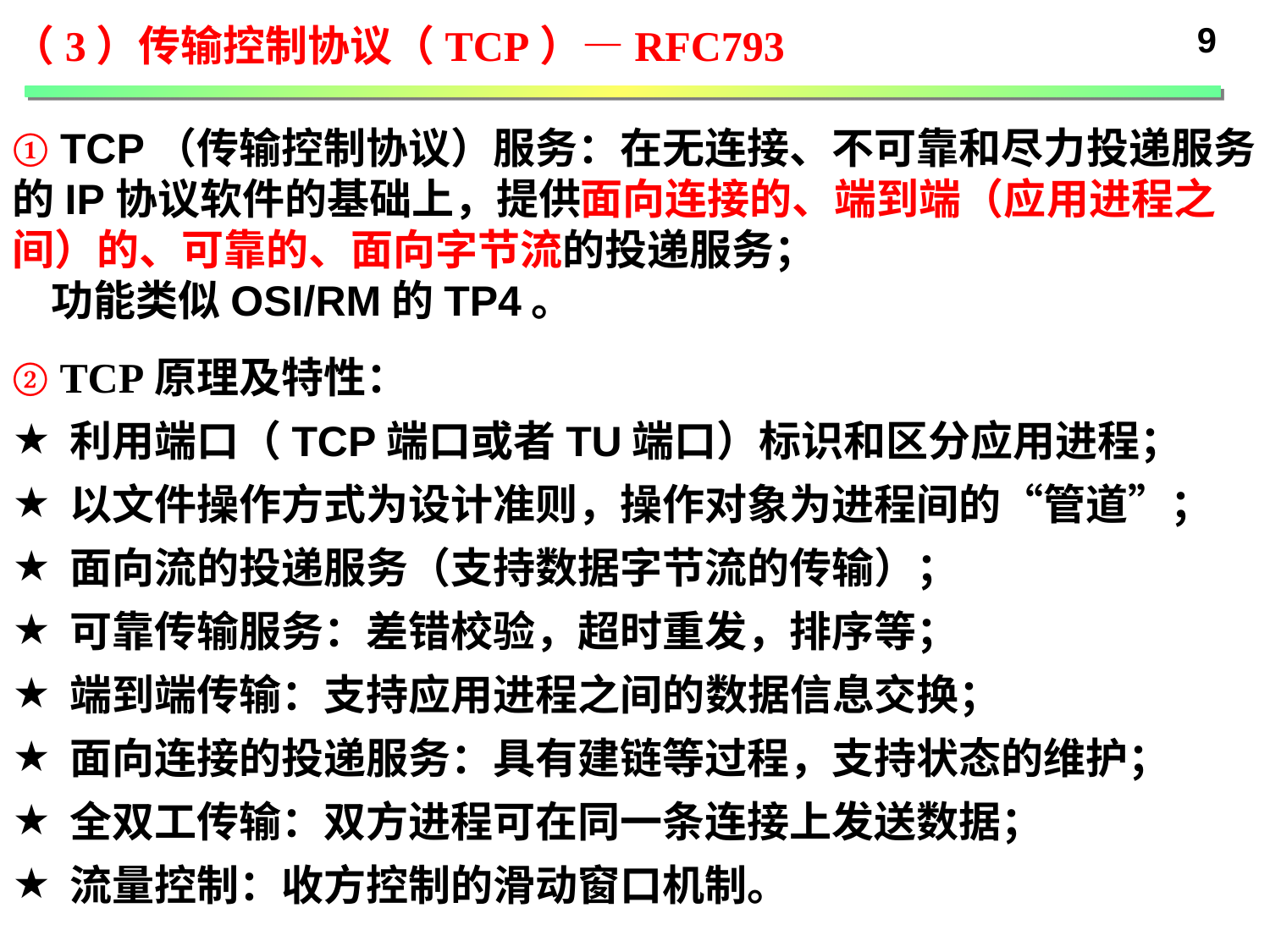

9
（3）传输控制协议（TCP）—RFC793

① TCP（传输控制协议）服务：在无连接、不可靠和尽力投递服务的IP协议软件的基础上，提供面向连接的、端到端（应用进程之间）的、可靠的、面向字节流的投递服务；
   功能类似OSI/RM的TP4。

② TCP原理及特性：
 利用端口（TCP端口或者TU端口）标识和区分应用进程；
 以文件操作方式为设计准则，操作对象为进程间的“管道”；
 面向流的投递服务（支持数据字节流的传输）；
 可靠传输服务：差错校验，超时重发，排序等；
 端到端传输：支持应用进程之间的数据信息交换；
 面向连接的投递服务：具有建链等过程，支持状态的维护；
 全双工传输：双方进程可在同一条连接上发送数据；
 流量控制：收方控制的滑动窗口机制。